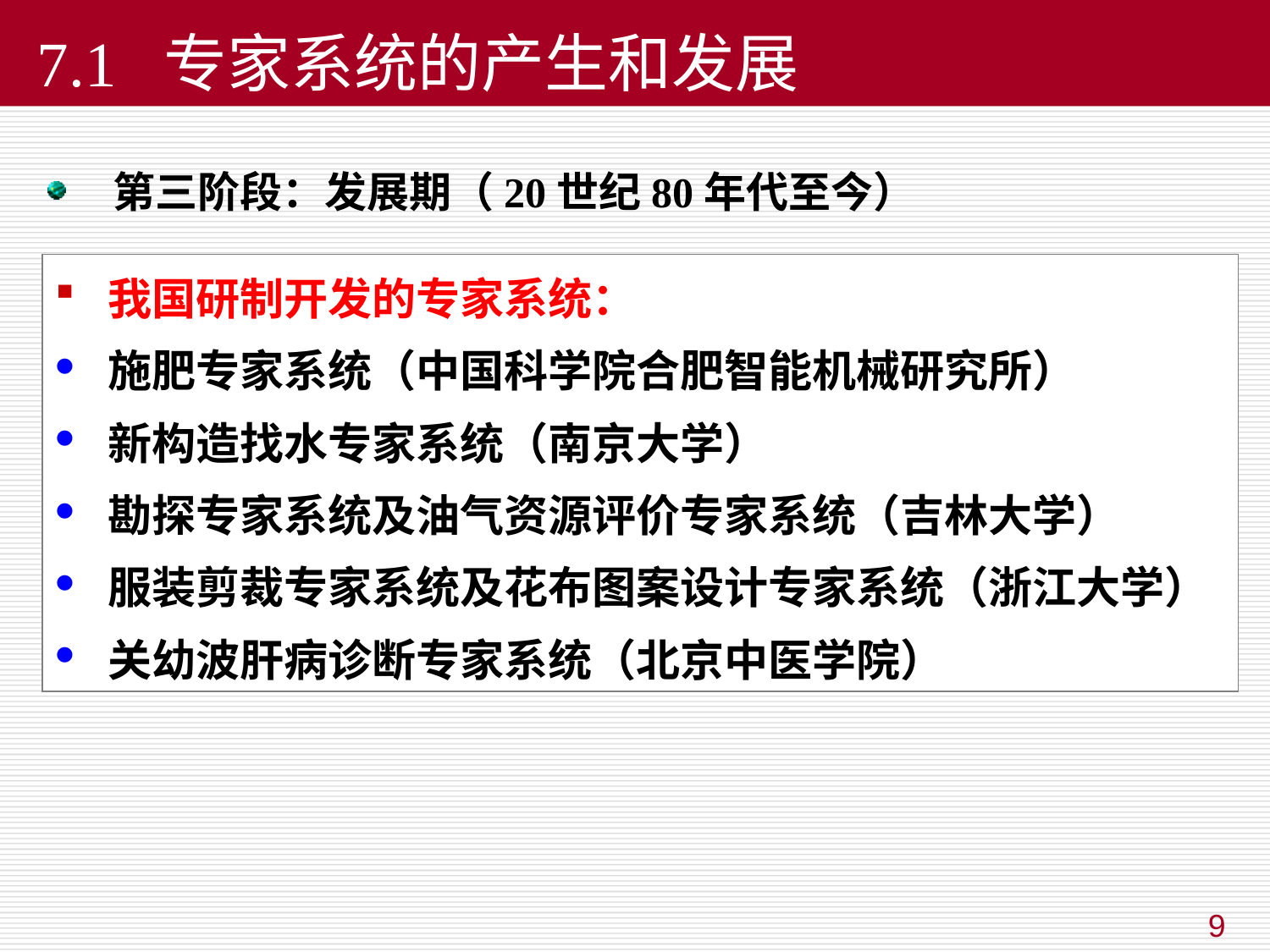

# 7.1  专家系统的产生和发展
第三阶段：发展期（20世纪80年代至今）
我国研制开发的专家系统：
施肥专家系统（中国科学院合肥智能机械研究所）
新构造找水专家系统（南京大学）
勘探专家系统及油气资源评价专家系统（吉林大学）
服装剪裁专家系统及花布图案设计专家系统（浙江大学）
关幼波肝病诊断专家系统（北京中医学院）
9